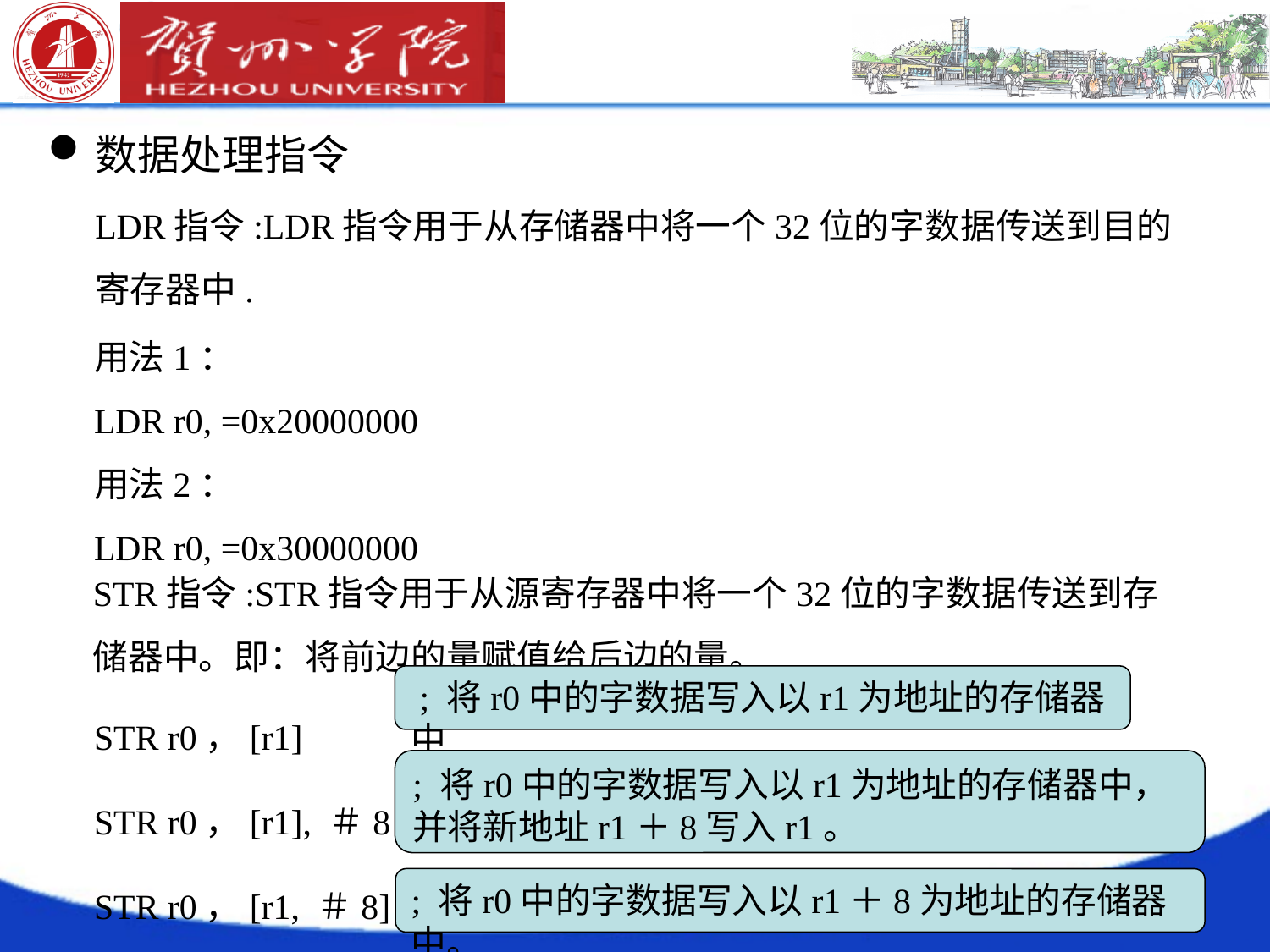

数据处理指令
LDR指令:LDR指令用于从存储器中将一个32位的字数据传送到目的寄存器中.
用法1：
LDR r0, =0x20000000
用法2：
LDR r0, =0x30000000
STR指令:STR指令用于从源寄存器中将一个32位的字数据传送到存储器中。即：将前边的量赋值给后边的量。
STR r0，[r1]
STR r0，[r1], ＃8
STR r0，[r1, ＃8] 。
 ; 将r0中的字数据写入以r1为地址的存储器中
; 将r0中的字数据写入以r1为地址的存储器中，并将新地址r1＋8写入r1。
# */94
; 将r0中的字数据写入以r1＋8为地址的存储器中。